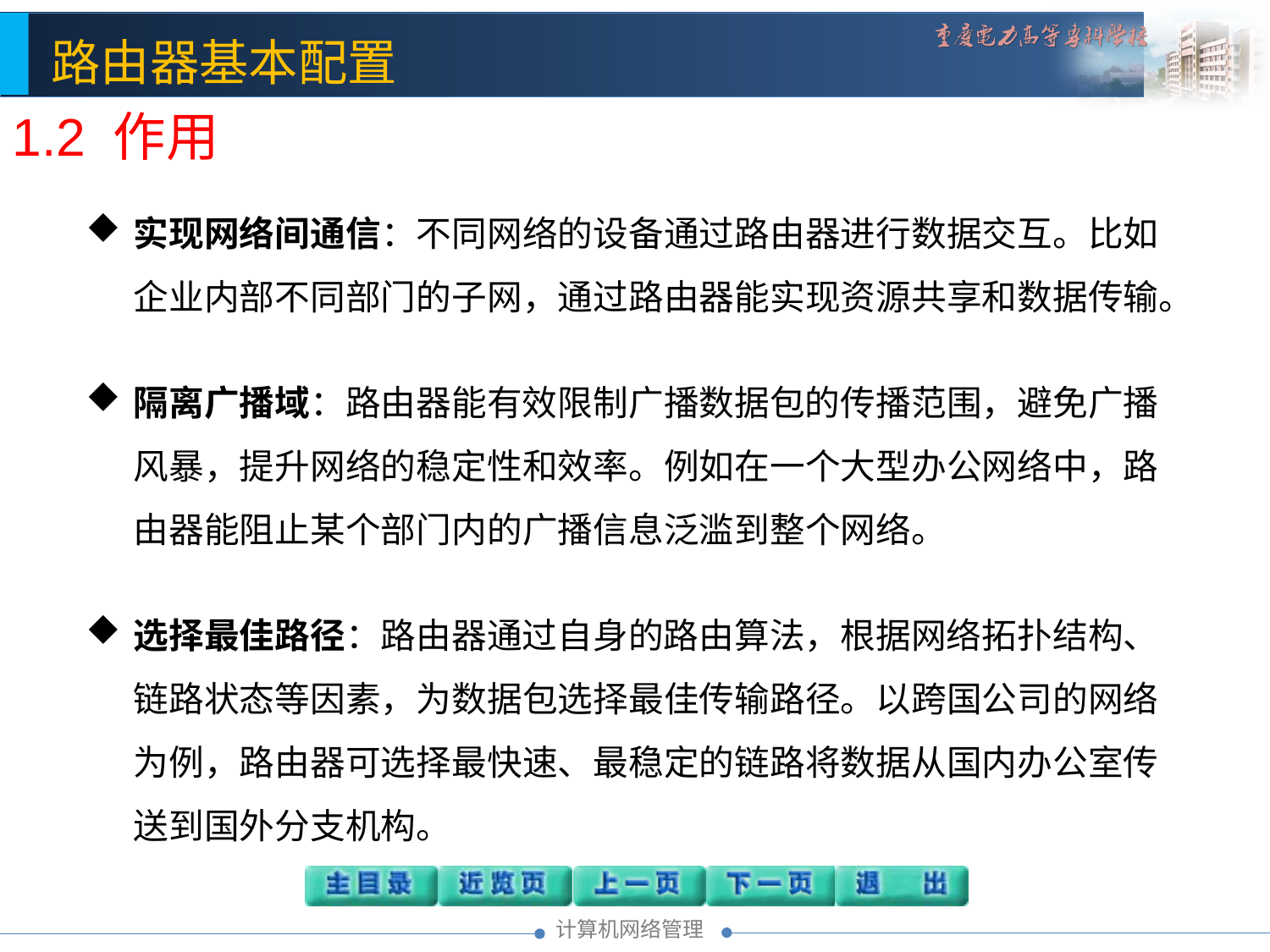

1.2 作用
实现网络间通信：不同网络的设备通过路由器进行数据交互。比如企业内部不同部门的子网，通过路由器能实现资源共享和数据传输。
隔离广播域：路由器能有效限制广播数据包的传播范围，避免广播风暴，提升网络的稳定性和效率。例如在一个大型办公网络中，路由器能阻止某个部门内的广播信息泛滥到整个网络。
选择最佳路径：路由器通过自身的路由算法，根据网络拓扑结构、链路状态等因素，为数据包选择最佳传输路径。以跨国公司的网络为例，路由器可选择最快速、最稳定的链路将数据从国内办公室传送到国外分支机构。